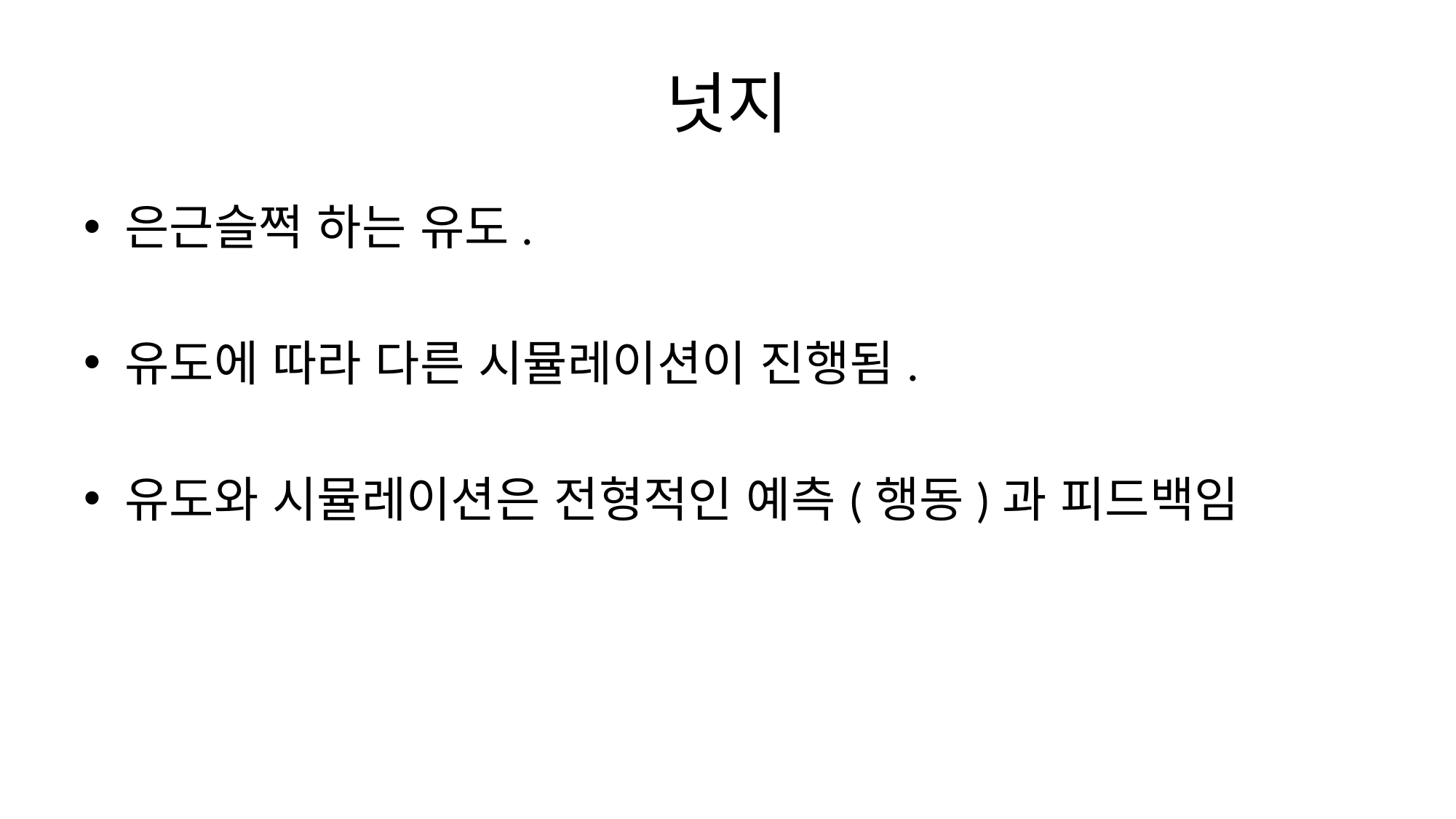

# 넛지
은근슬쩍 하는 유도.

유도에 따라 다른 시뮬레이션이 진행됨.

유도와 시뮬레이션은 전형적인 예측(행동)과 피드백임